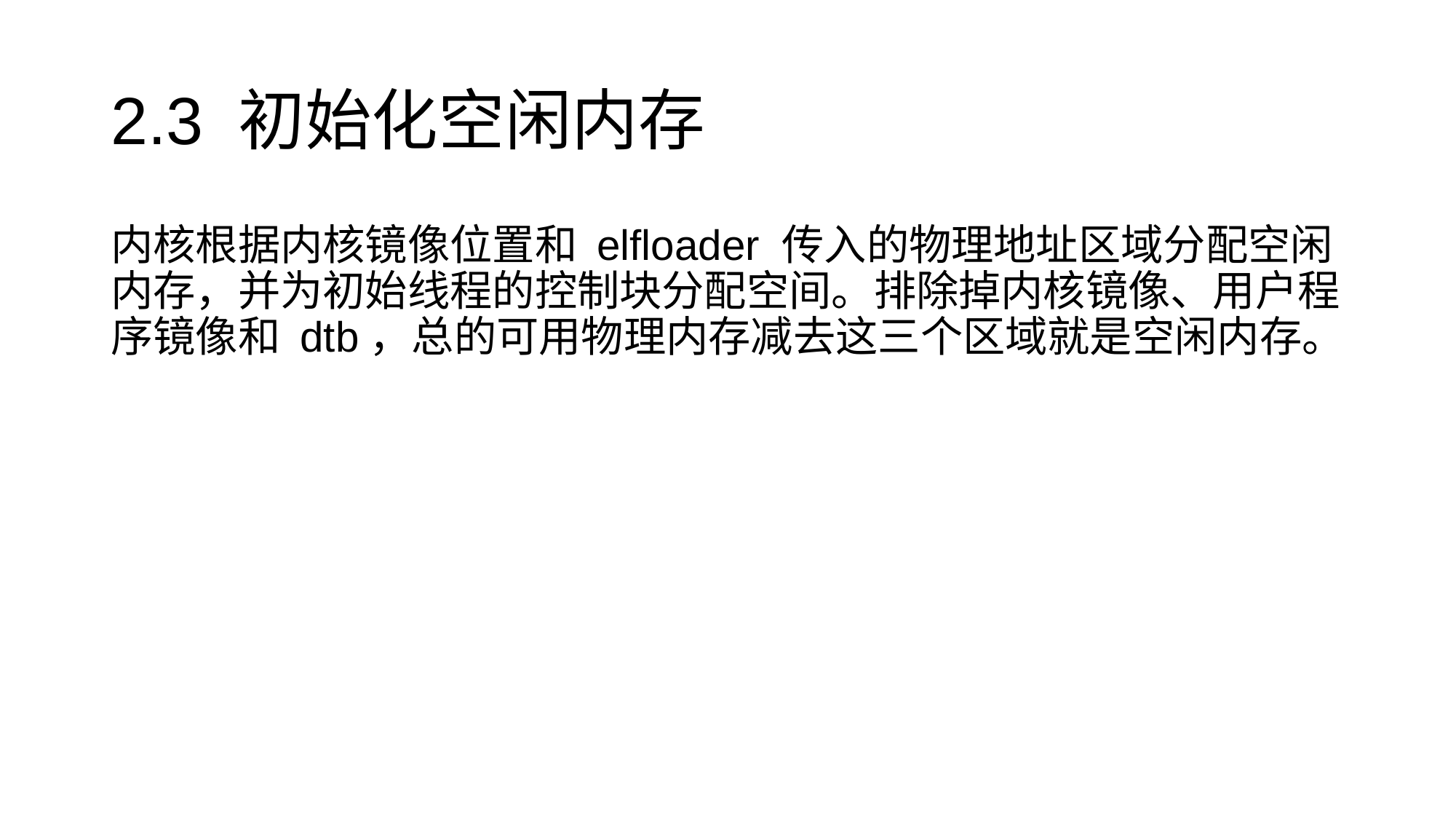

# 2.3 初始化空闲内存
内核根据内核镜像位置和 elfloader 传入的物理地址区域分配空闲内存，并为初始线程的控制块分配空间。排除掉内核镜像、用户程序镜像和 dtb，总的可用物理内存减去这三个区域就是空闲内存。